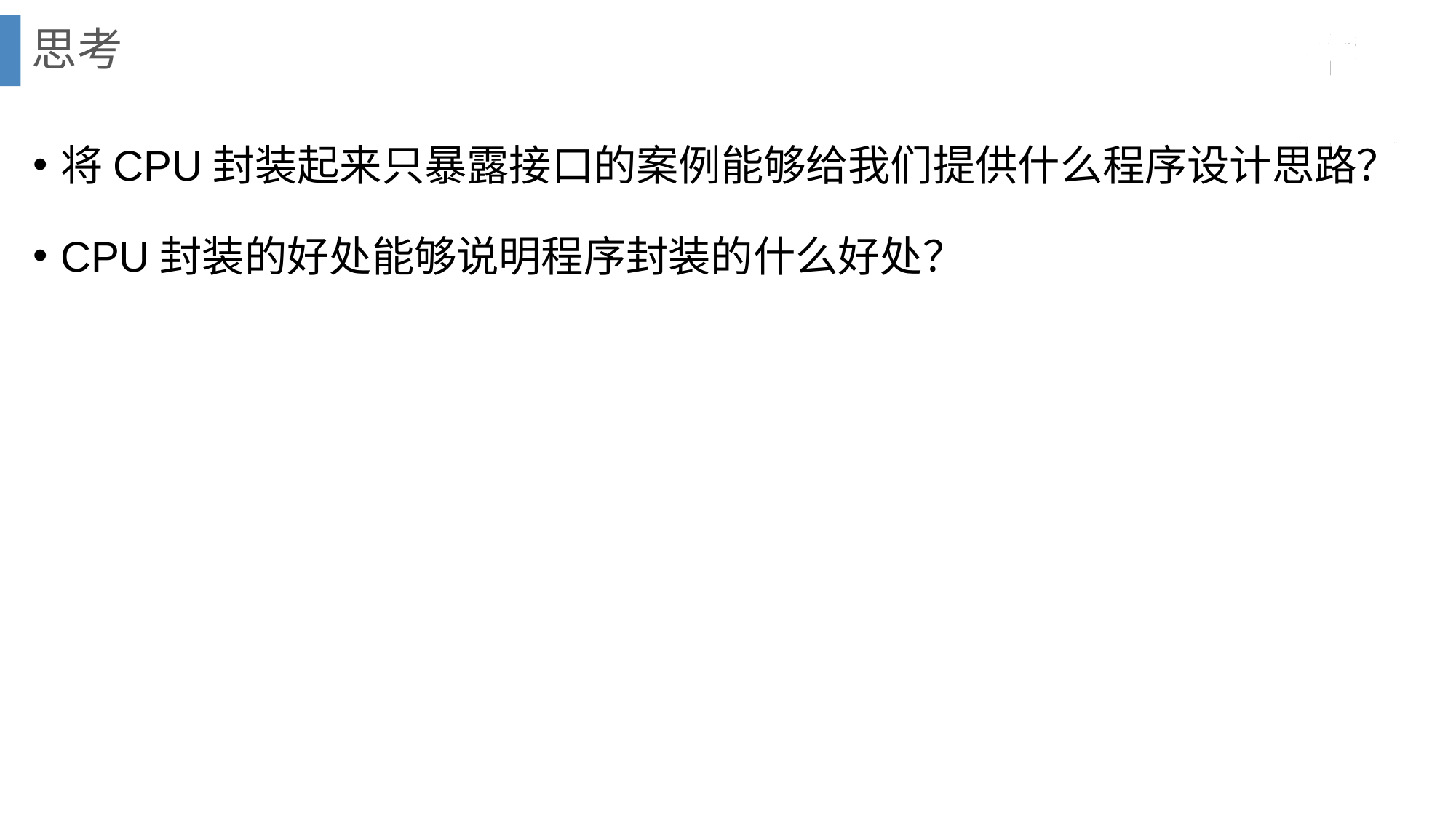

# 思考
将CPU封装起来只暴露接口的案例能够给我们提供什么程序设计思路？
CPU封装的好处能够说明程序封装的什么好处？